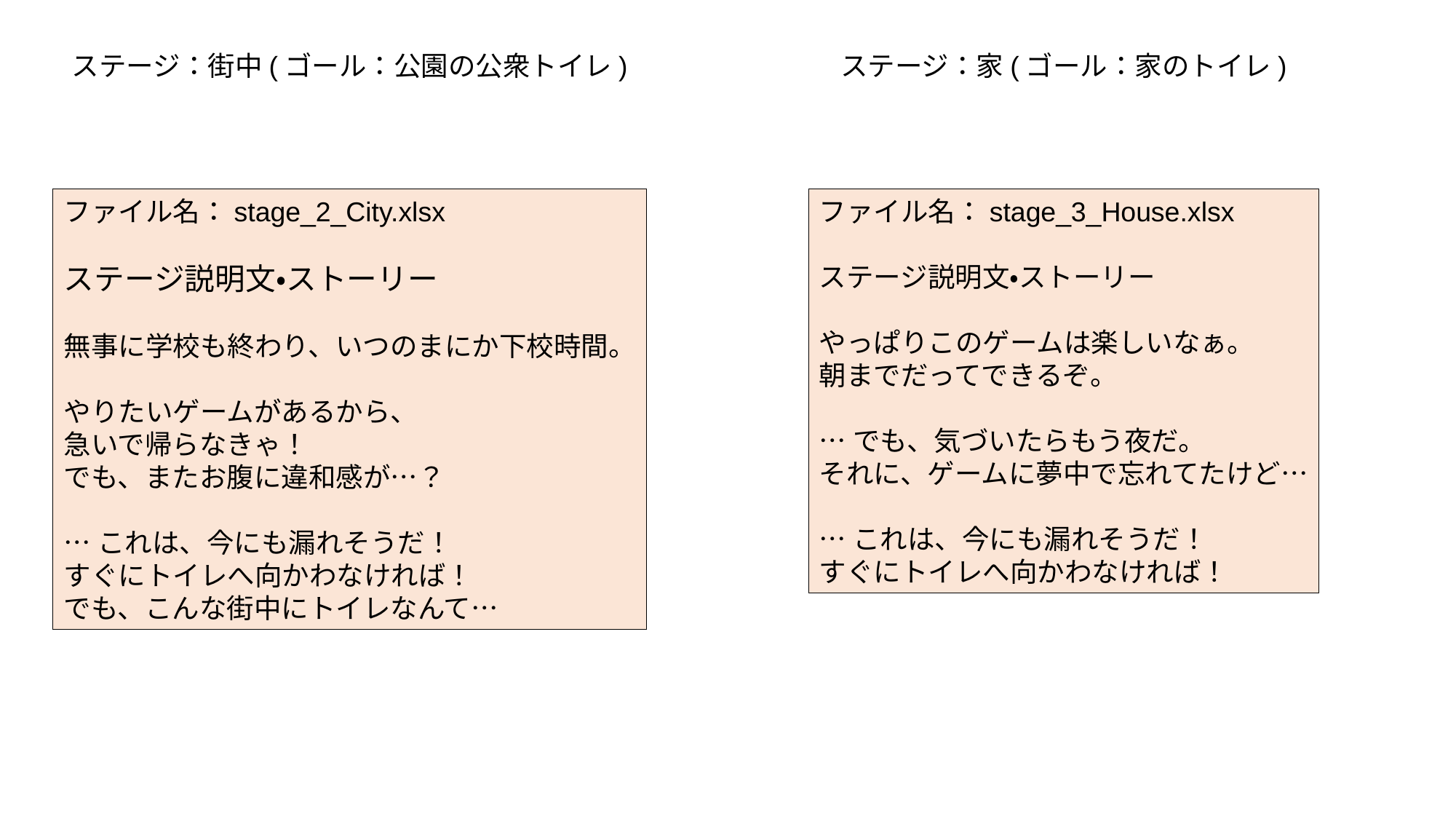

ステージ：街中(ゴール：公園の公衆トイレ)
ステージ：家(ゴール：家のトイレ)
ファイル名：stage_2_City.xlsx

ステージ説明文・ストーリー

無事に学校も終わり、いつのまにか下校時間。

やりたいゲームがあるから、
急いで帰らなきゃ！
でも、またお腹に違和感が…？

…これは、今にも漏れそうだ！
すぐにトイレへ向かわなければ！
でも、こんな街中にトイレなんて…
ファイル名：stage_3_House.xlsx

ステージ説明文・ストーリー

やっぱりこのゲームは楽しいなぁ。
朝までだってできるぞ。

…でも、気づいたらもう夜だ。
それに、ゲームに夢中で忘れてたけど…

…これは、今にも漏れそうだ！
すぐにトイレへ向かわなければ！